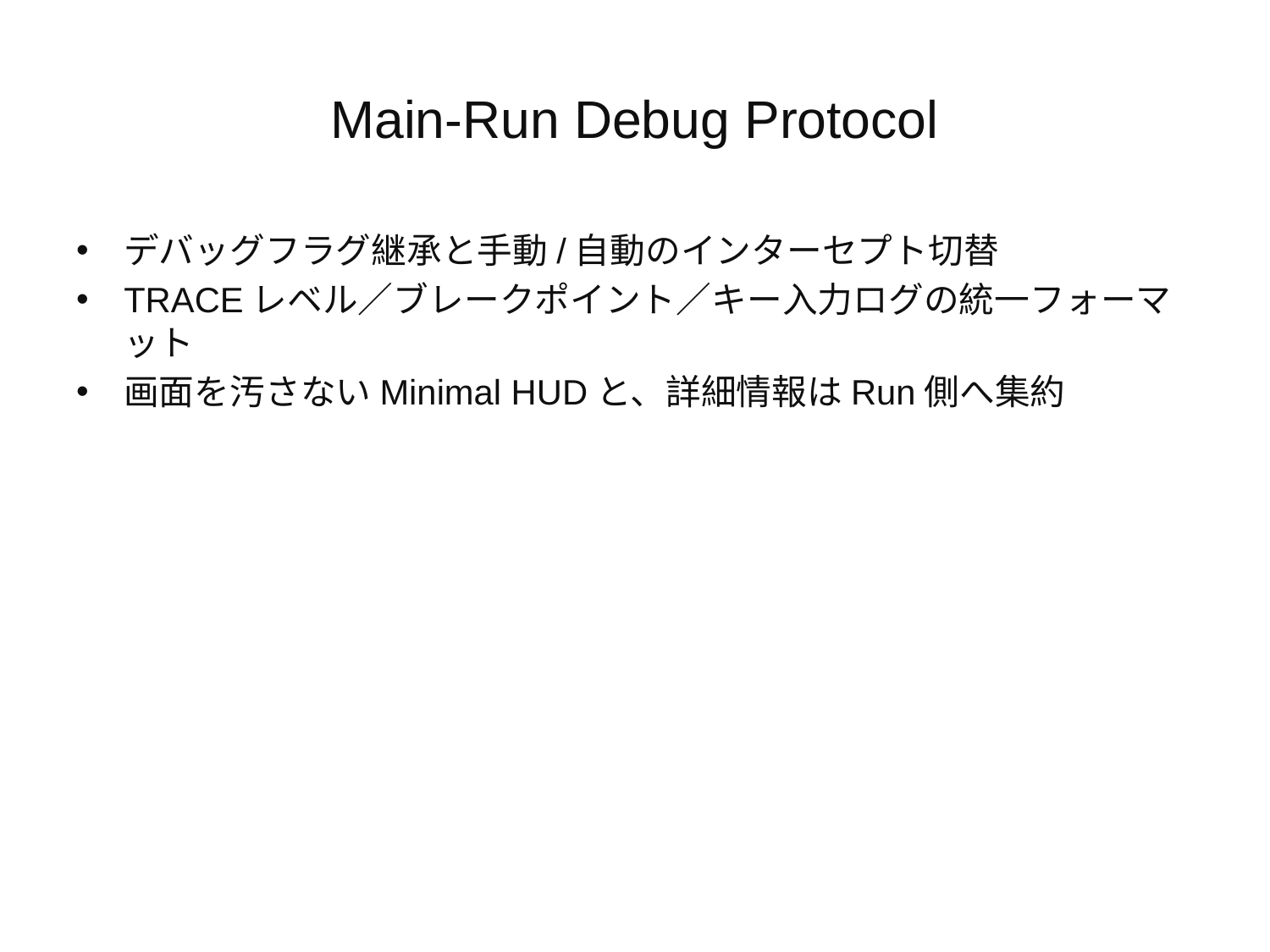

# Main-Run Debug Protocol
デバッグフラグ継承と手動/自動のインターセプト切替
TRACEレベル／ブレークポイント／キー入力ログの統一フォーマット
画面を汚さないMinimal HUDと、詳細情報はRun側へ集約